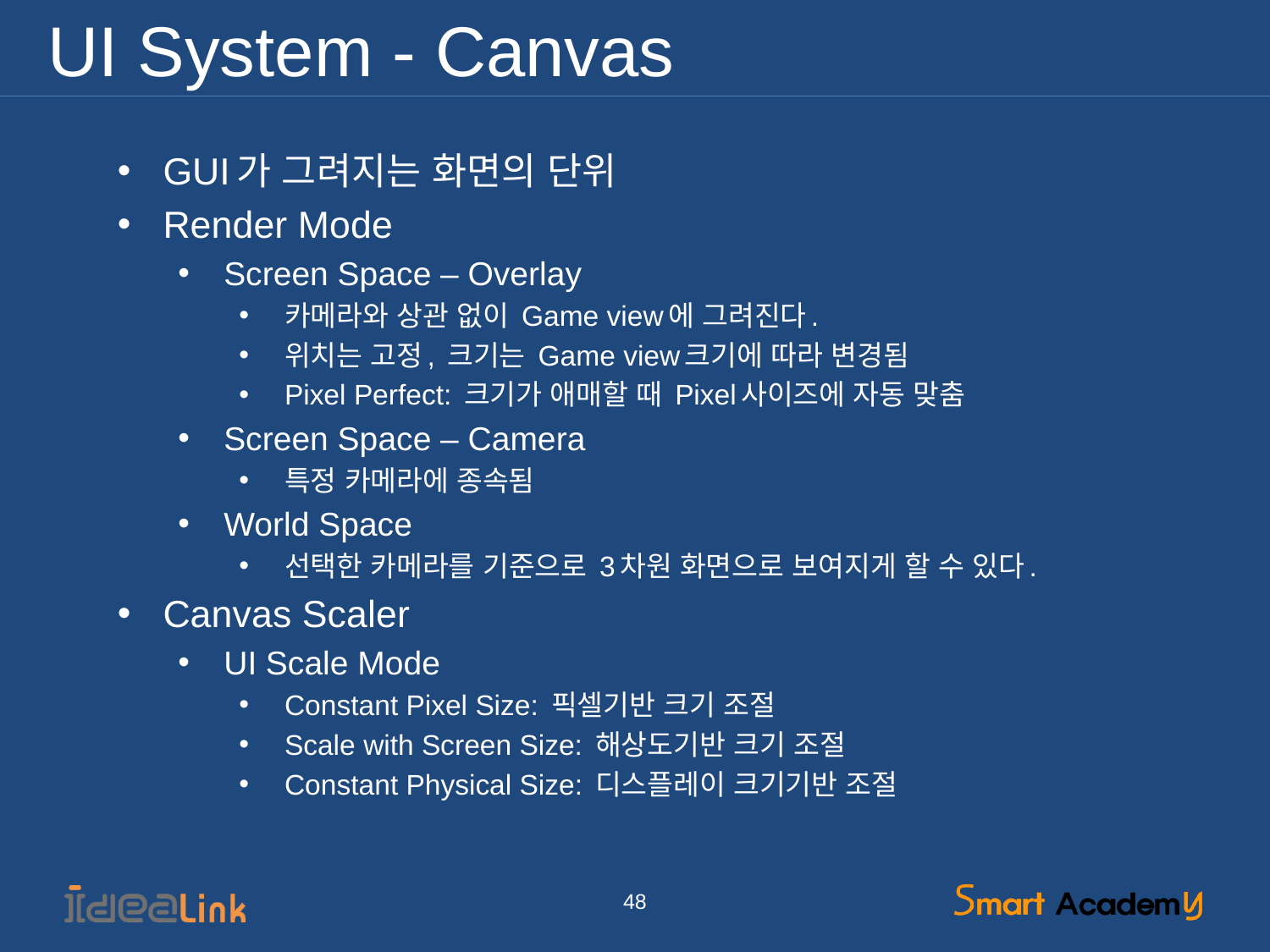

# UI System - Canvas
GUI가 그려지는 화면의 단위
Render Mode
Screen Space – Overlay
카메라와 상관 없이 Game view에 그려진다.
위치는 고정, 크기는 Game view크기에 따라 변경됨
Pixel Perfect: 크기가 애매할 때 Pixel사이즈에 자동 맞춤
Screen Space – Camera
특정 카메라에 종속됨
World Space
선택한 카메라를 기준으로 3차원 화면으로 보여지게 할 수 있다.
Canvas Scaler
UI Scale Mode
Constant Pixel Size: 픽셀기반 크기 조절
Scale with Screen Size: 해상도기반 크기 조절
Constant Physical Size: 디스플레이 크기기반 조절

48